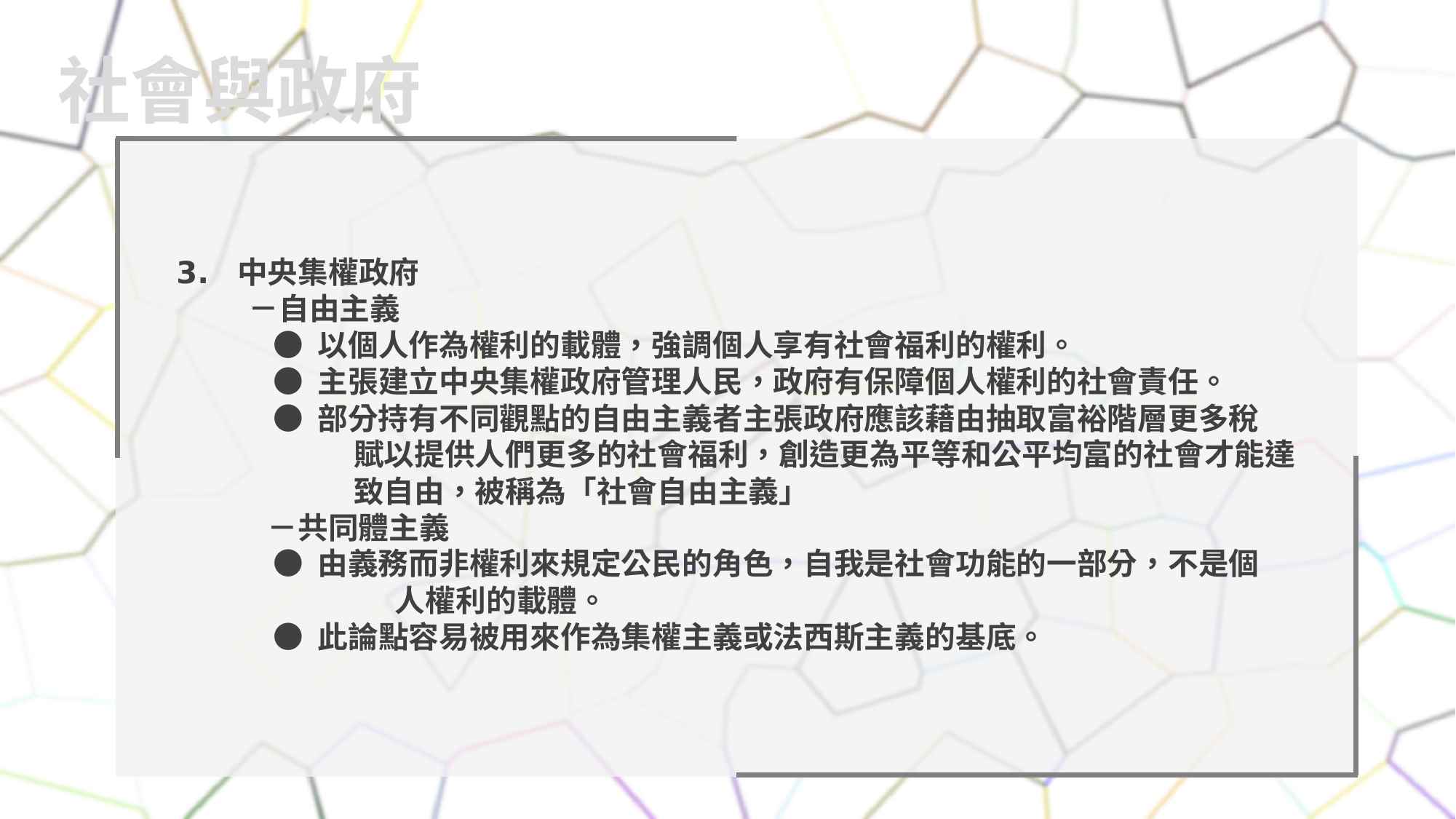

社會與政府

3.  中央集權政府
     　－自由主義
              ● 以個人作為權利的載體，強調個人享有社會福利的權利。
              ● 主張建立中央集權政府管理人民，政府有保障個人權利的社會責任。
              ● 部分持有不同觀點的自由主義者主張政府應該藉由抽取富裕階層更多稅                    	賦以提供人們更多的社會福利，創造更為平等和公平均富的社會才能達	致自由，被稱為「社會自由主義」
　　　－共同體主義
              ● 由義務而非權利來規定公民的角色，自我是社會功能的一部分，不是個       	      人權利的載體。
              ● 此論點容易被用來作為集權主義或法西斯主義的基底。